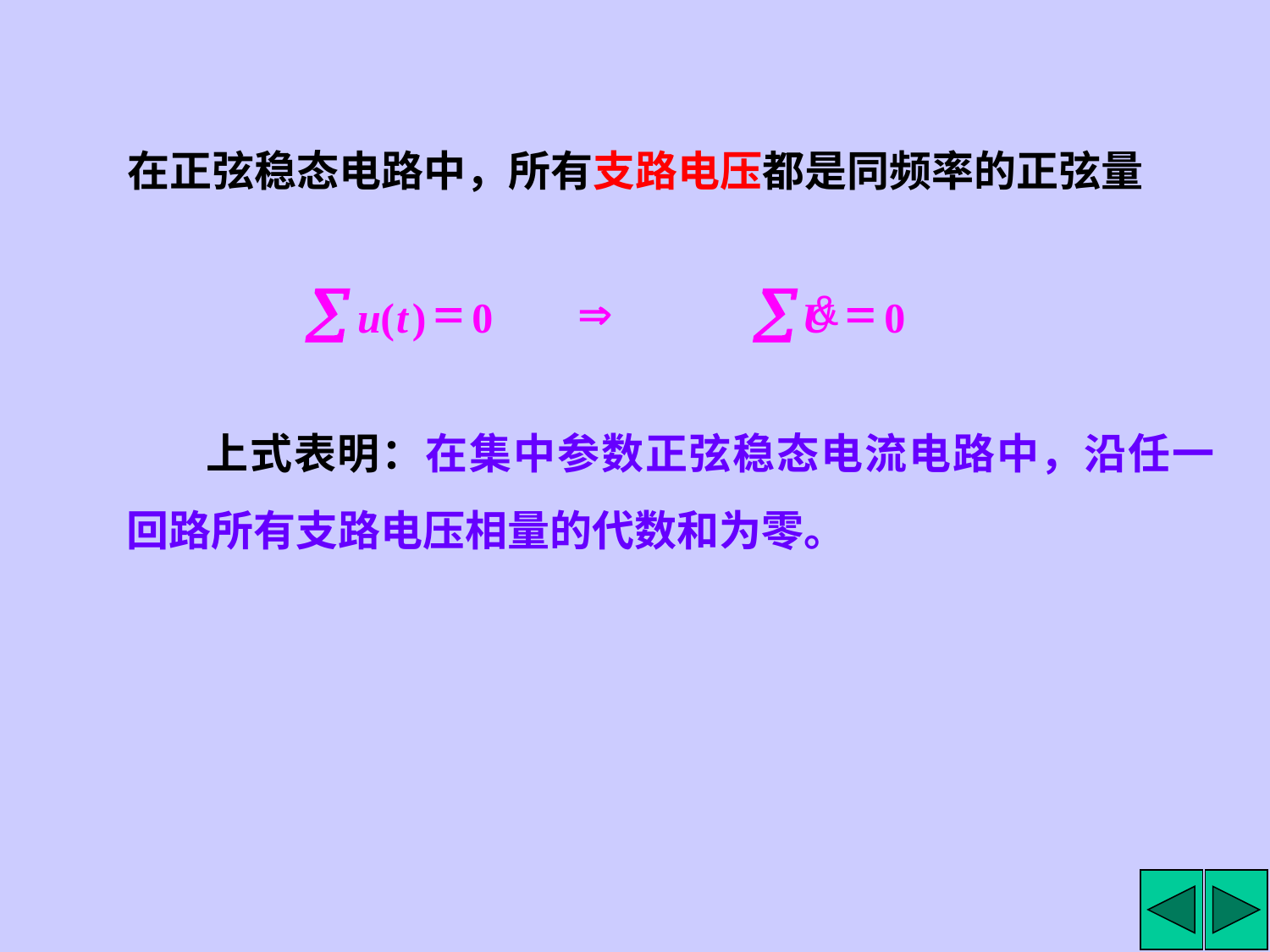

在正弦稳态电路中，所有支路电压都是同频率的正弦量
∑
∑
&
=
⇒
=
u
(
t
)
0

U
0
上式表明：在集中参数正弦稳态电流电路中，沿任一回路所有支路电压相量的代数和为零。